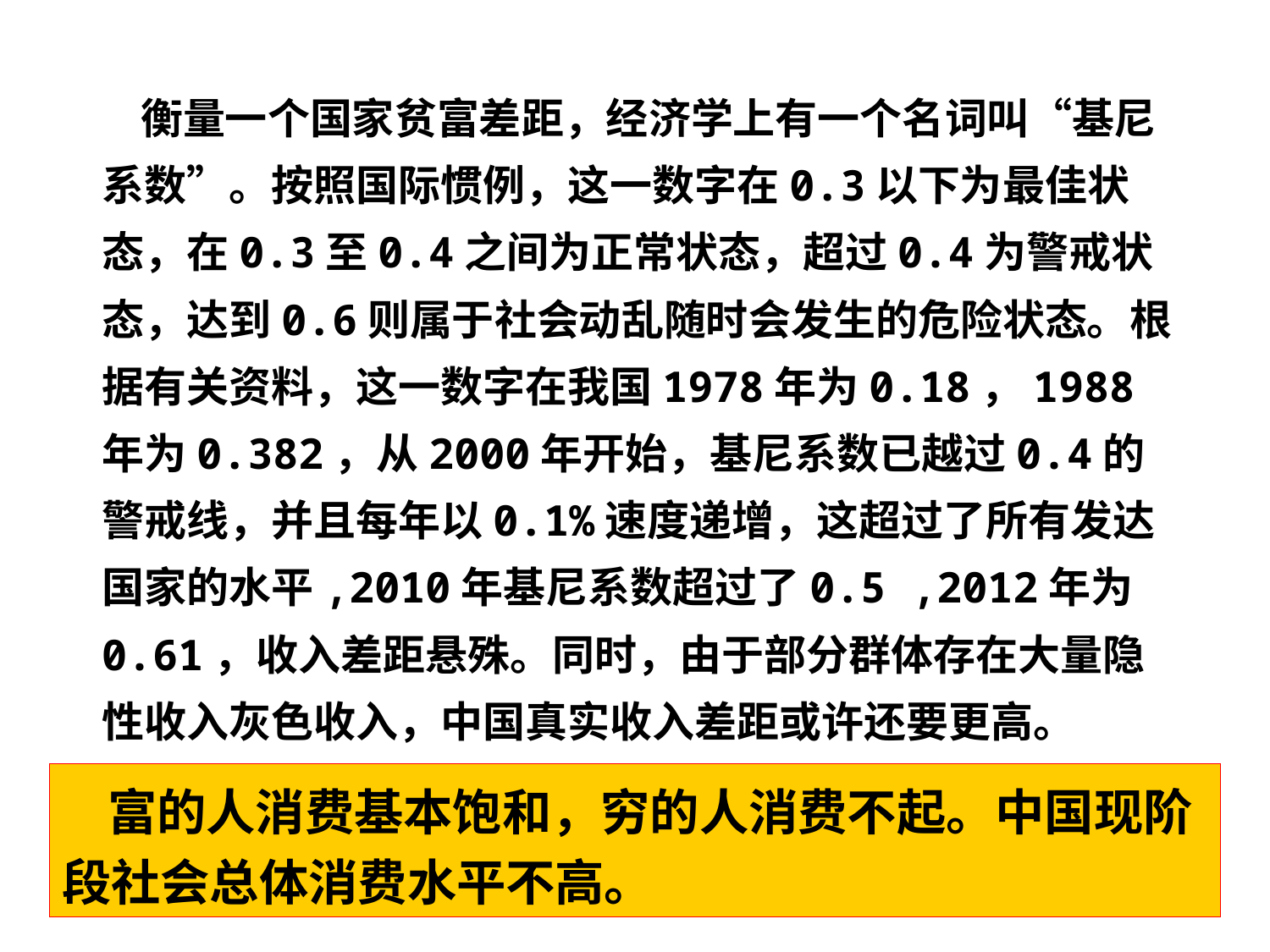

衡量一个国家贫富差距，经济学上有一个名词叫“基尼系数”。按照国际惯例，这一数字在0.3以下为最佳状态，在0.3至0.4之间为正常状态，超过0.4为警戒状态，达到0.6则属于社会动乱随时会发生的危险状态。根据有关资料，这一数字在我国1978年为0.18，1988年为0.382，从2000年开始，基尼系数已越过0.4的警戒线，并且每年以0.1%速度递增，这超过了所有发达国家的水平,2010年基尼系数超过了0.5 ,2012年为0.61，收入差距悬殊。同时，由于部分群体存在大量隐性收入灰色收入，中国真实收入差距或许还要更高。

   富的人消费基本饱和，穷的人消费不起。中国现阶段社会总体消费水平不高。